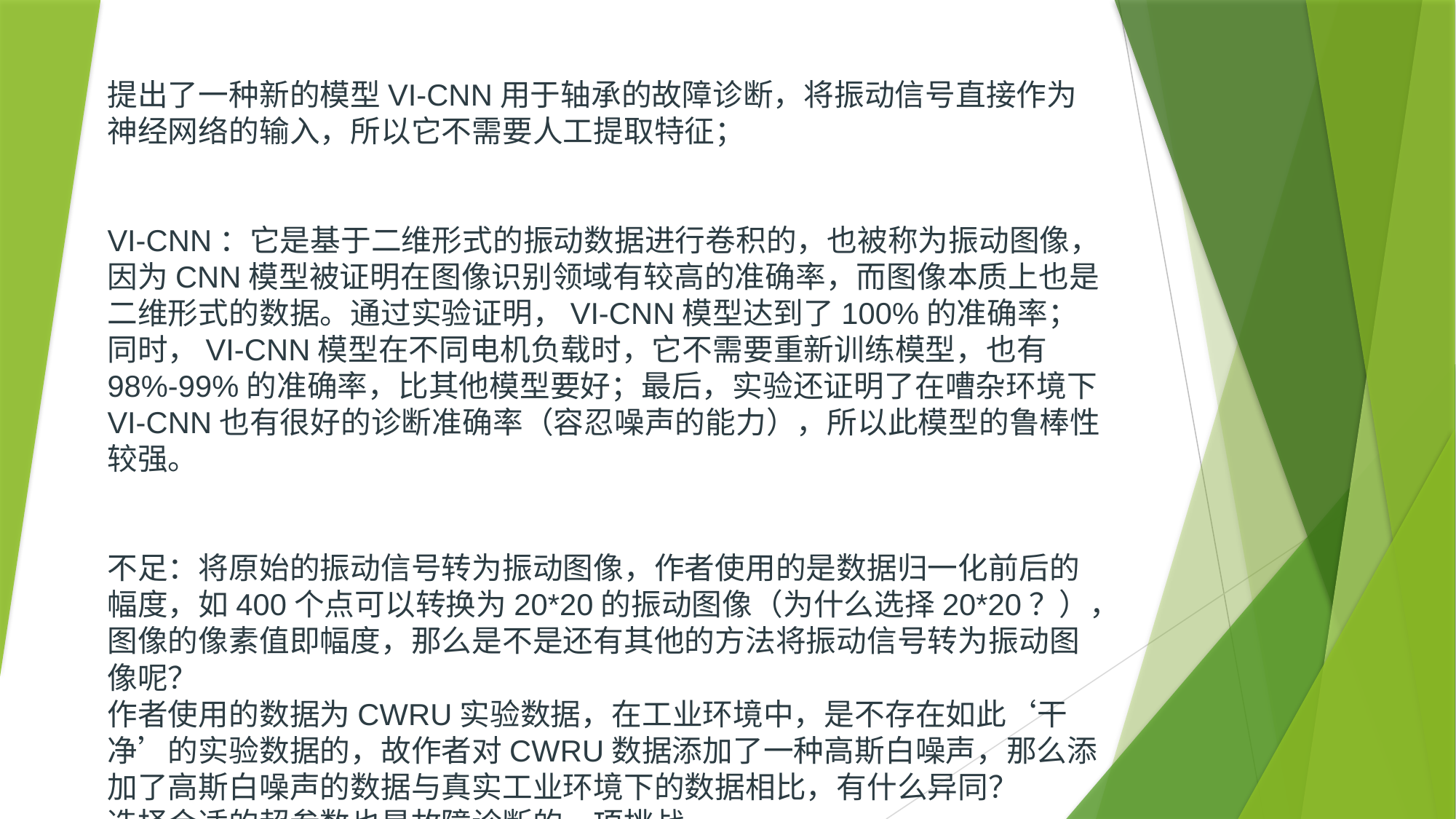

# 提出了一种新的模型VI-CNN用于轴承的故障诊断，将振动信号直接作为神经网络的输入，所以它不需要人工提取特征； VI-CNN：它是基于二维形式的振动数据进行卷积的，也被称为振动图像，因为CNN模型被证明在图像识别领域有较高的准确率，而图像本质上也是二维形式的数据。通过实验证明，VI-CNN模型达到了100%的准确率；同时，VI-CNN模型在不同电机负载时，它不需要重新训练模型，也有98%-99%的准确率，比其他模型要好；最后，实验还证明了在嘈杂环境下VI-CNN也有很好的诊断准确率（容忍噪声的能力），所以此模型的鲁棒性较强。 不足：将原始的振动信号转为振动图像，作者使用的是数据归一化前后的幅度，如400个点可以转换为20*20的振动图像（为什么选择20*20？），图像的像素值即幅度，那么是不是还有其他的方法将振动信号转为振动图像呢？ 作者使用的数据为CWRU实验数据，在工业环境中，是不存在如此‘干净’的实验数据的，故作者对CWRU数据添加了一种高斯白噪声，那么添加了高斯白噪声的数据与真实工业环境下的数据相比，有什么异同？ 选择合适的超参数也是故障诊断的一项挑战。